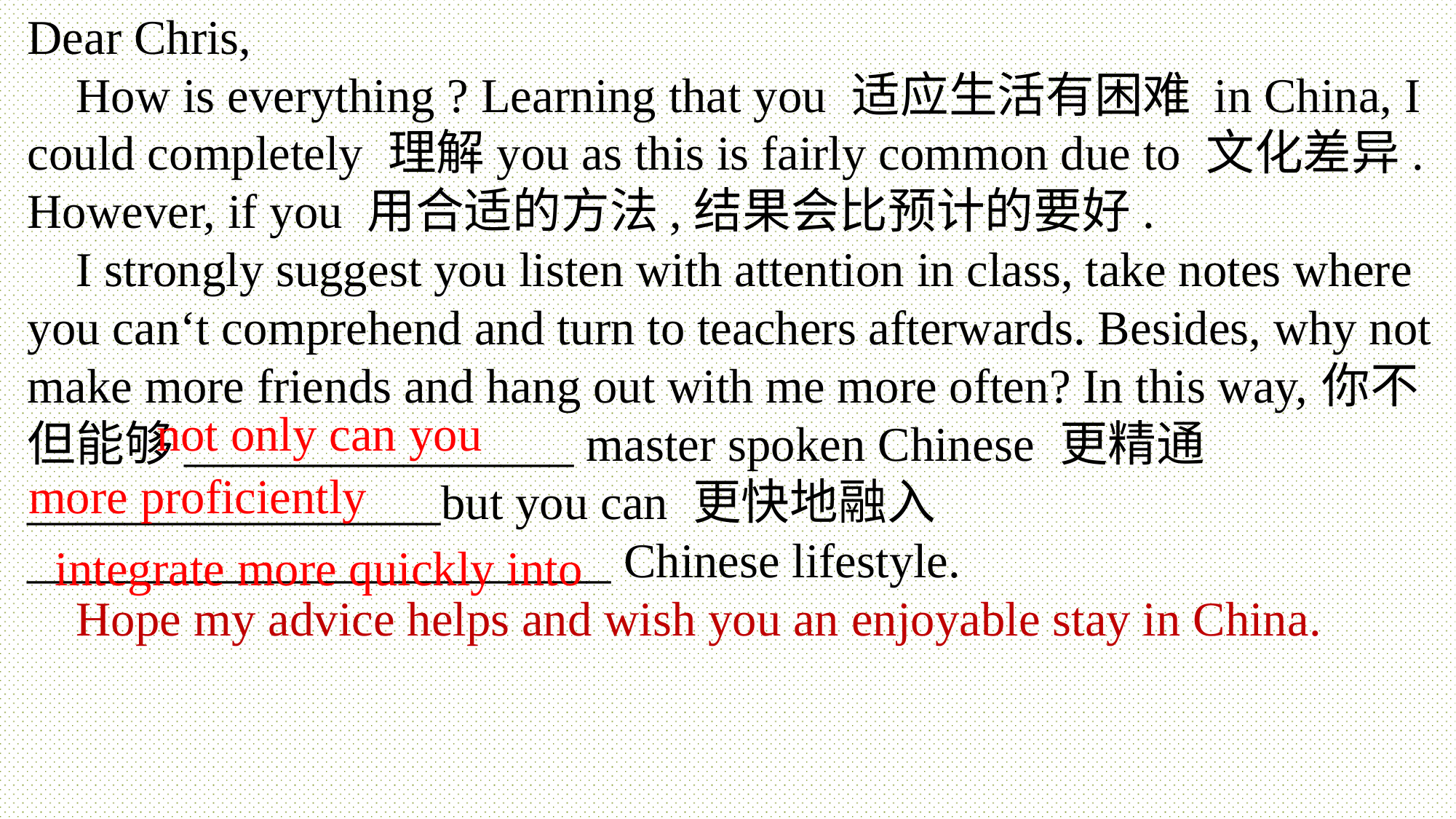

Dear Chris,
    How is everything ? Learning that you 适应生活有困难 in China, I could completely 理解you as this is fairly common due to 文化差异. However, if you 用合适的方法,结果会比预计的要好.
    I strongly suggest you listen with attention in class, take notes where you can‘t comprehend and turn to teachers afterwards. Besides, why not make more friends and hang out with me more often? In this way,你不但能够________________ master spoken Chinese 更精通_________________but you can 更快地融入________________________ Chinese lifestyle.
    Hope my advice helps and wish you an enjoyable stay in China.

 not only can you
more proficiently
integrate more quickly into